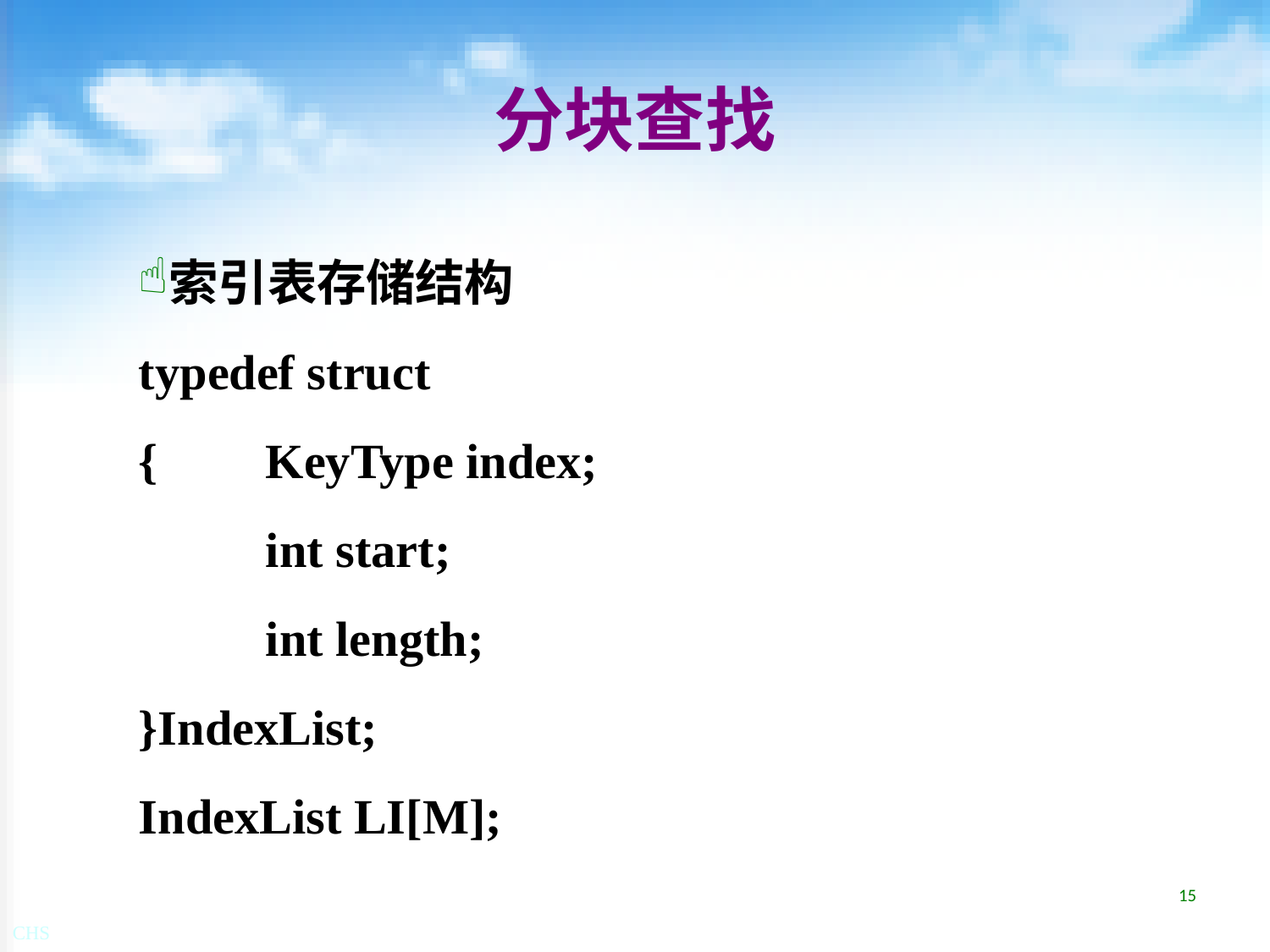

# 分块查找
索引表存储结构
typedef struct
{	KeyType index;
	int start;
	int length;
}IndexList;
IndexList LI[M];
15